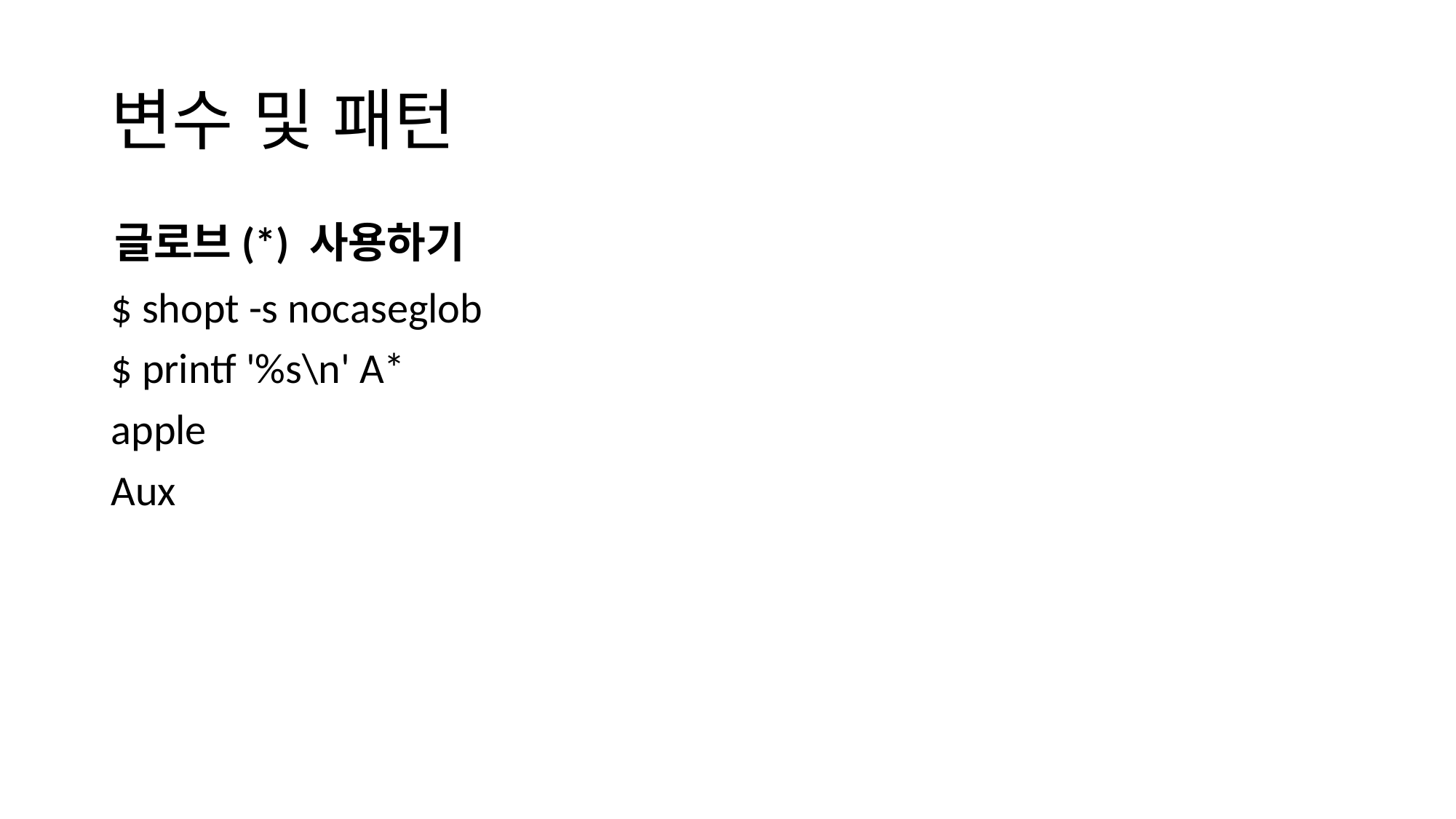

# 변수 및 패턴
글로브(*) 사용하기
$ shopt -s nocaseglob
$ printf '%s\n' A*
apple
Aux